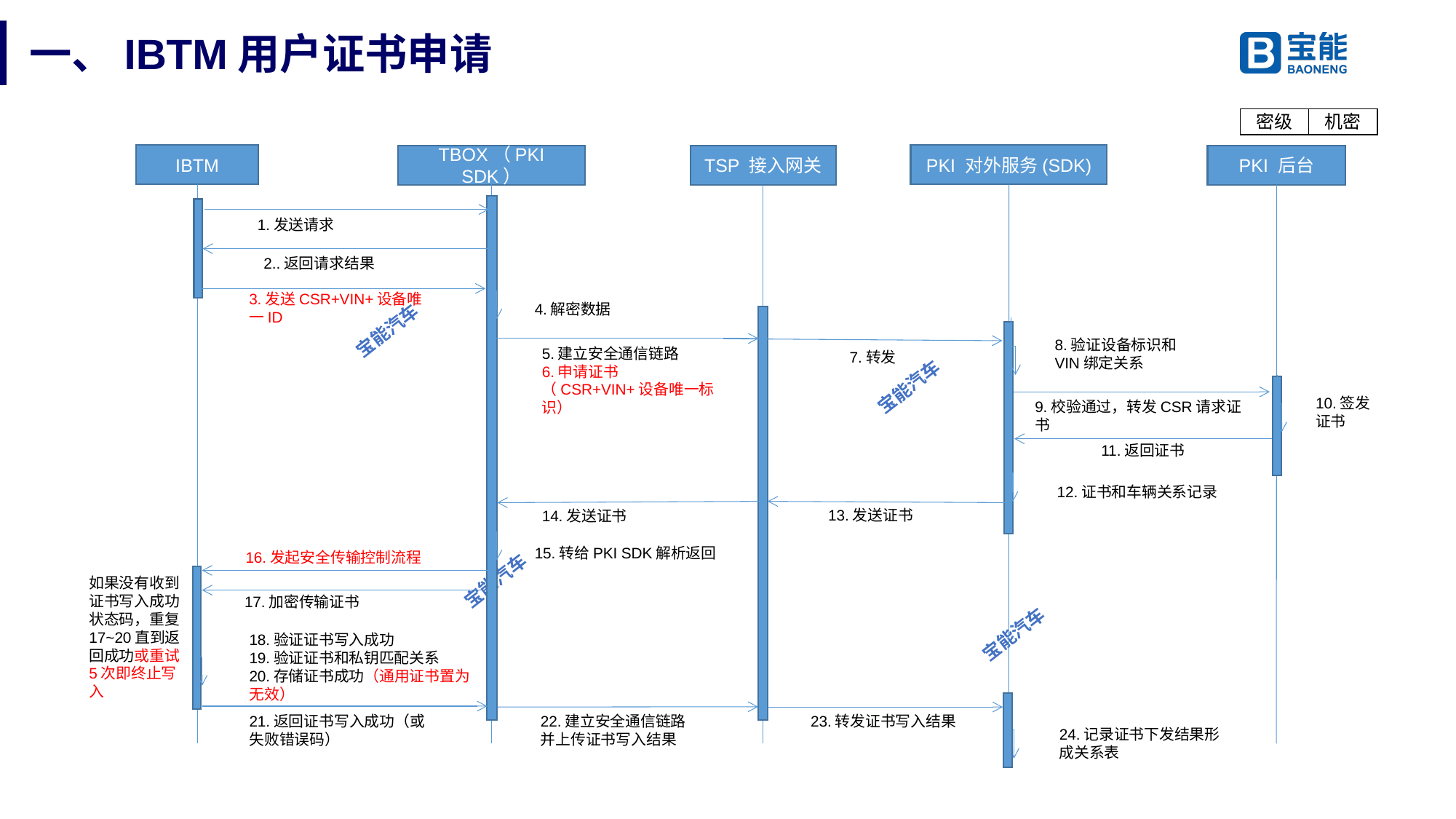

# 一、IBTM用户证书申请
IBTM
PKI 对外服务(SDK)
TBOX（PKI SDK）
TSP 接入网关
PKI 后台

1.发送请求
2..返回请求结果
3.发送CSR+VIN+设备唯一ID
4.解密数据

8.验证设备标识和VIN绑定关系
5.建立安全通信链路
6.申请证书（CSR+VIN+设备唯一标识）
7.转发

10.签发
证书
9.校验通过，转发CSR请求证书
11.返回证书
12.证书和车辆关系记录
13.发送证书
14.发送证书
15.转给PKI SDK解析返回
16.发起安全传输控制流程

如果没有收到证书写入成功状态码，重复17~20直到返回成功或重试5次即终止写入
17.加密传输证书
18.验证证书写入成功
19.验证证书和私钥匹配关系
20.存储证书成功（通用证书置为无效）

21.返回证书写入成功（或失败错误码）
23.转发证书写入结果
22.建立安全通信链路
并上传证书写入结果
24.记录证书下发结果形成关系表
3